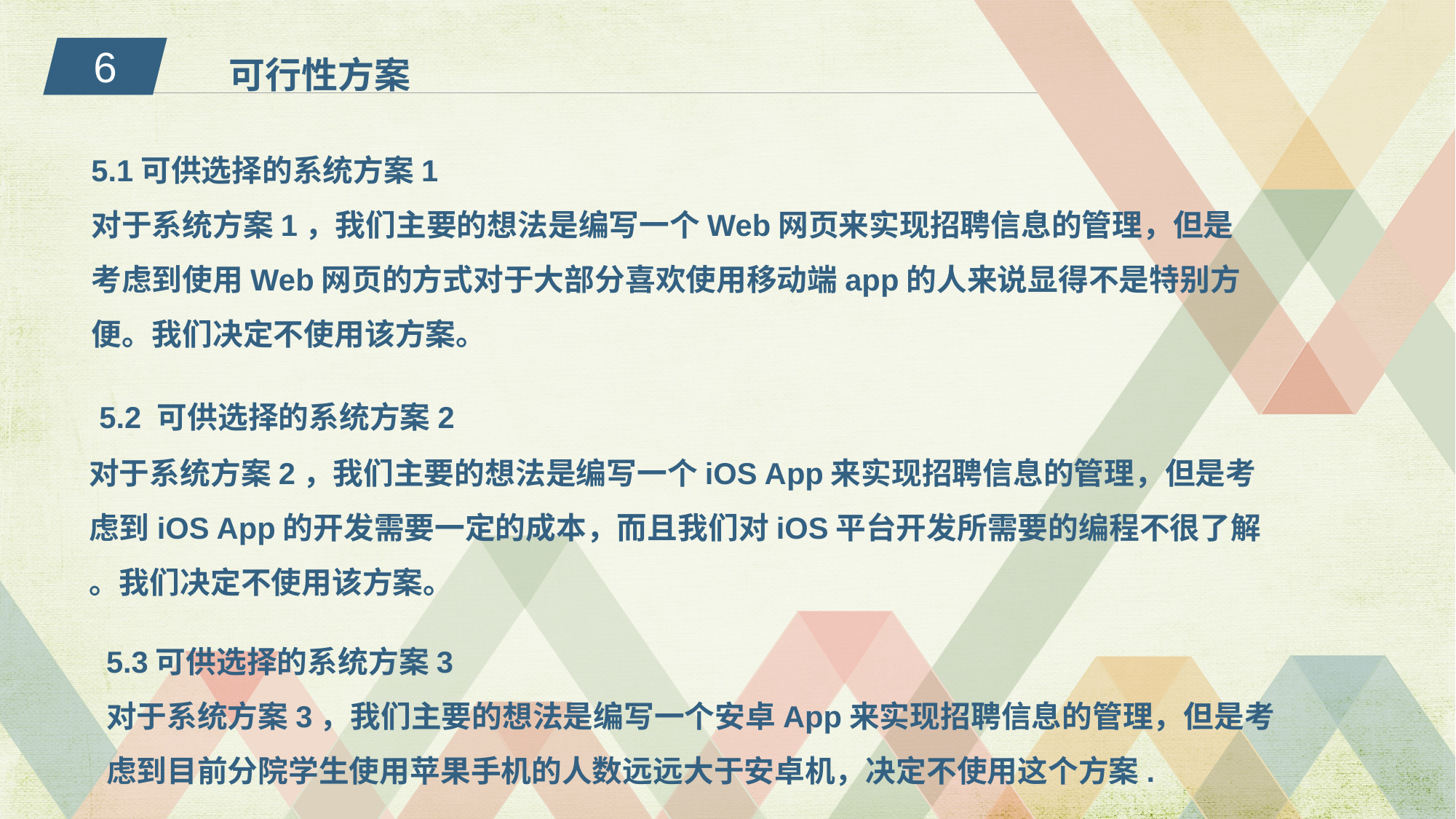

可行性方案
6

5.1可供选择的系统方案1
对于系统方案1，我们主要的想法是编写一个Web网页来实现招聘信息的管理，但是
考虑到使用Web网页的方式对于大部分喜欢使用移动端app的人来说显得不是特别方
便。我们决定不使用该方案。

 5.2 可供选择的系统方案2
对于系统方案2，我们主要的想法是编写一个iOS App来实现招聘信息的管理，但是考
虑到iOS App的开发需要一定的成本，而且我们对iOS平台开发所需要的编程不很了解
。我们决定不使用该方案。

5.3可供选择的系统方案3
对于系统方案3，我们主要的想法是编写一个安卓App来实现招聘信息的管理，但是考
虑到目前分院学生使用苹果手机的人数远远大于安卓机，决定不使用这个方案.